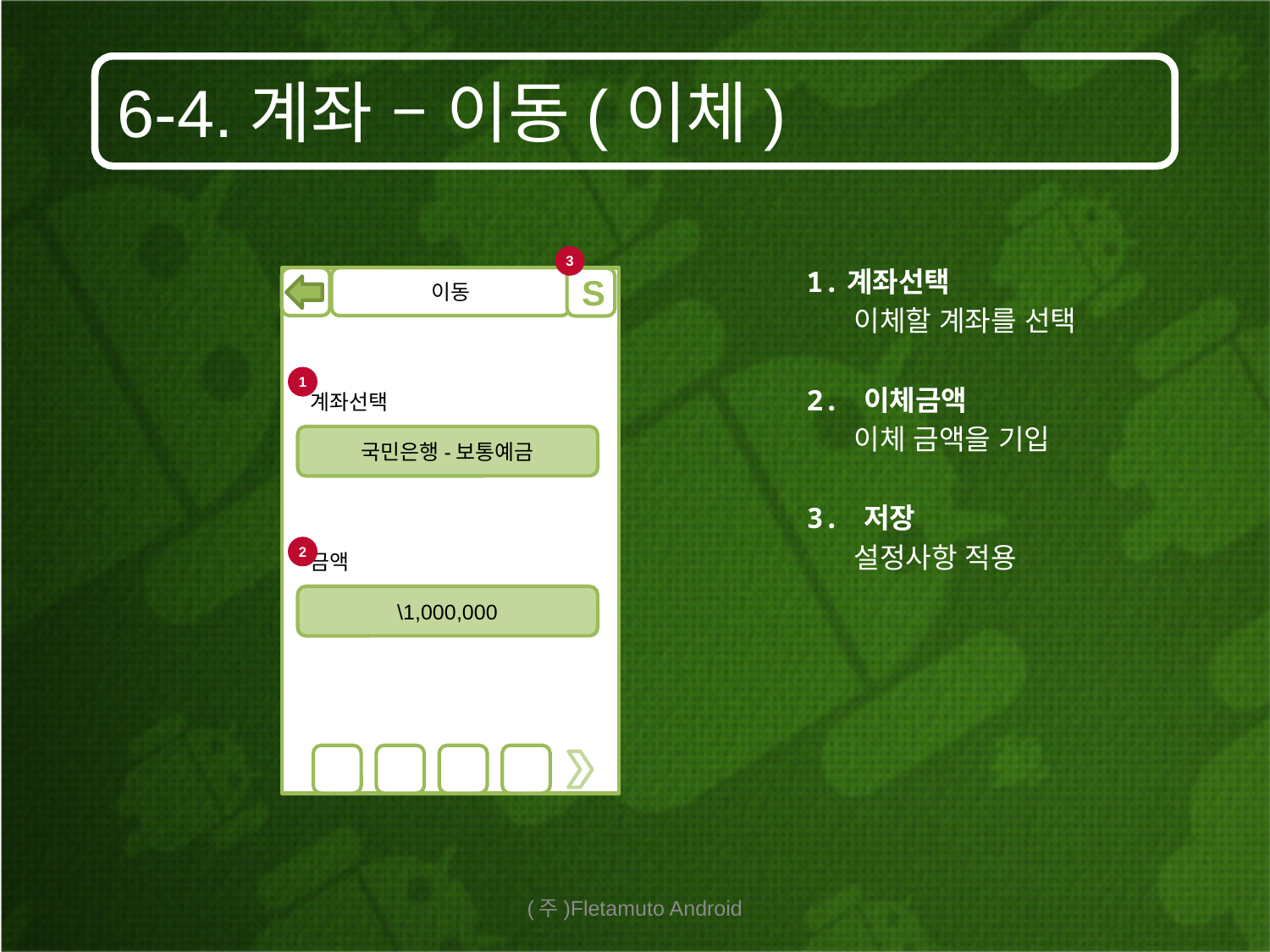

# 6-4.계좌 – 이동(이체)

1.계좌선택
	이체할 계좌를 선택

2. 이체금액
	이체 금액을 기입

3. 저장
	설정사항 적용

3

이동
S
1
계좌선택
국민은행-보통예금
2
금액
\1,000,000

(주)Fletamuto Android